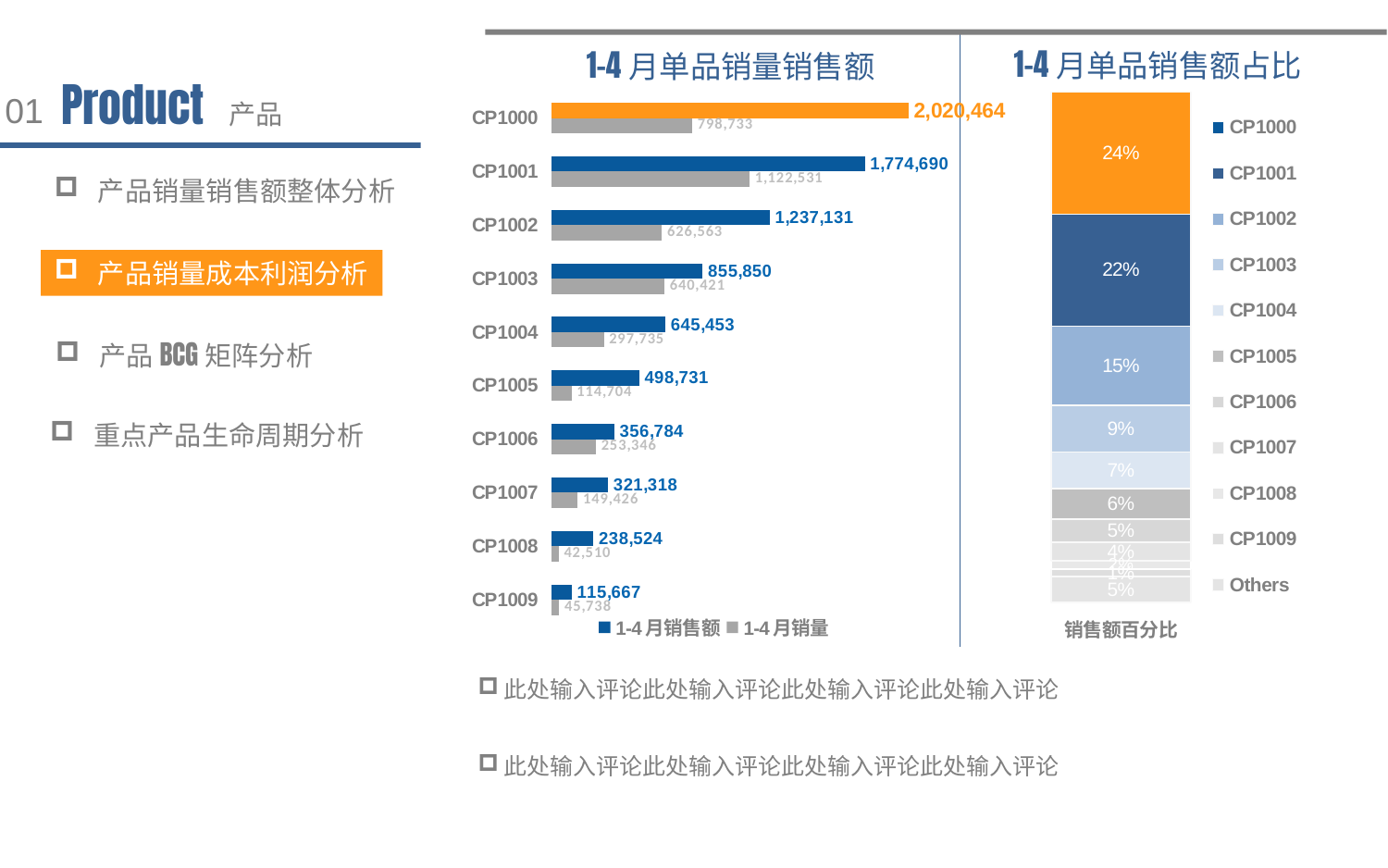

1-4月单品销售额占比

### Chart

| Category | 1-4月销量 | 1-4月销售额 |
|---|---|---|
| CP1009 | 45738.0 | 115666.79 |
| CP1008 | 42510.0 | 238524.13 |
| CP1007 | 149426.0 | 321318.42 |
| CP1006 | 253346.0 | 356783.5 |
| CP1005 | 114704.0 | 498730.52 |
| CP1004 | 297735.0 | 645452.69 |
| CP1003 | 640421.0 | 855850.12 |
| CP1002 | 626563.0 | 1237130.5 |
| CP1001 | 1122531.0 | 1774689.84 |
| CP1000 | 798733.0 | 2020464.0 |
1-4月单品销量销售额
Product 产品

### Chart

| Category | Others | CP1009 | CP1008 | CP1007 | CP1006 | CP1005 | CP1004 | CP1003 | CP1002 | CP1001 | CP1000 |
|---|---|---|---|---|---|---|---|---|---|---|---|
| 销售额百分比 | 0.05 | 0.0147209821091509 | 0.016912985688819576 | 0.03570383673924219 | 0.04505648570807505 | 0.06036611739589105 | 0.07177822203424482 | 0.09156959958510036 | 0.15490313998136415 | 0.21906295292754252 | 0.23956145400445067 |
01

产品销量销售额整体分析
产品销量成本利润分析
产品BCG矩阵分析
重点产品生命周期分析
此处输入评论此处输入评论此处输入评论此处输入评论
此处输入评论此处输入评论此处输入评论此处输入评论